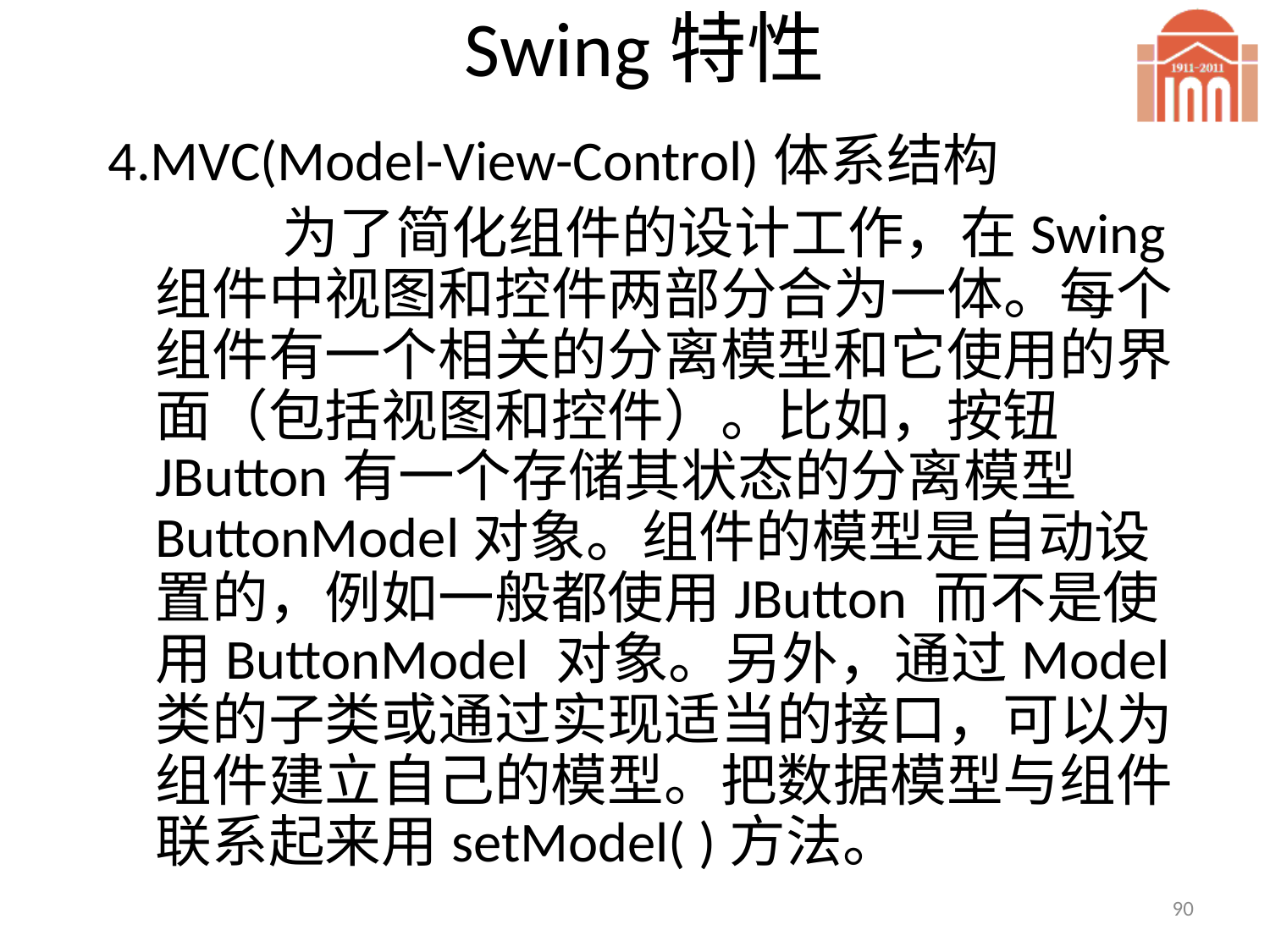

# Swing特性
4.MVC(Model-View-Control)体系结构
		为了简化组件的设计工作，在Swing组件中视图和控件两部分合为一体。每个组件有一个相关的分离模型和它使用的界面（包括视图和控件）。比如，按钮JButton有一个存储其状态的分离模型ButtonModel对象。组件的模型是自动设置的，例如一般都使用JButton 而不是使用ButtonModel 对象。另外，通过Model类的子类或通过实现适当的接口，可以为组件建立自己的模型。把数据模型与组件联系起来用setModel( )方法。
90